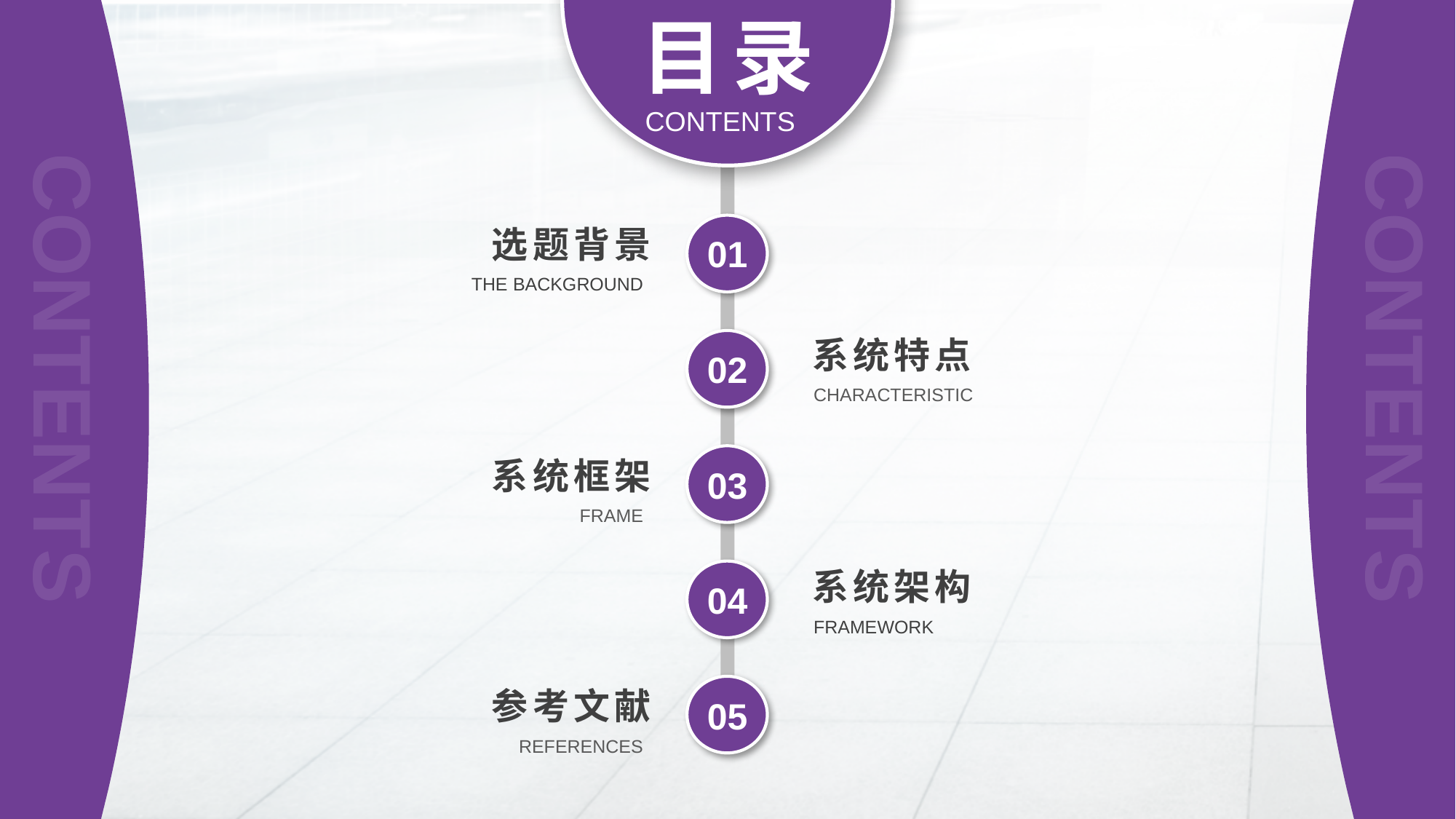

CONTENTS

CONTENTS

目录
CONTENTS

01
选题背景
THE BACKGROUND
系统特点

02
CHARACTERISTIC

03
系统框架
FRAME
系统架构

04
FRAMEWORK

05
参考文献
REFERENCES